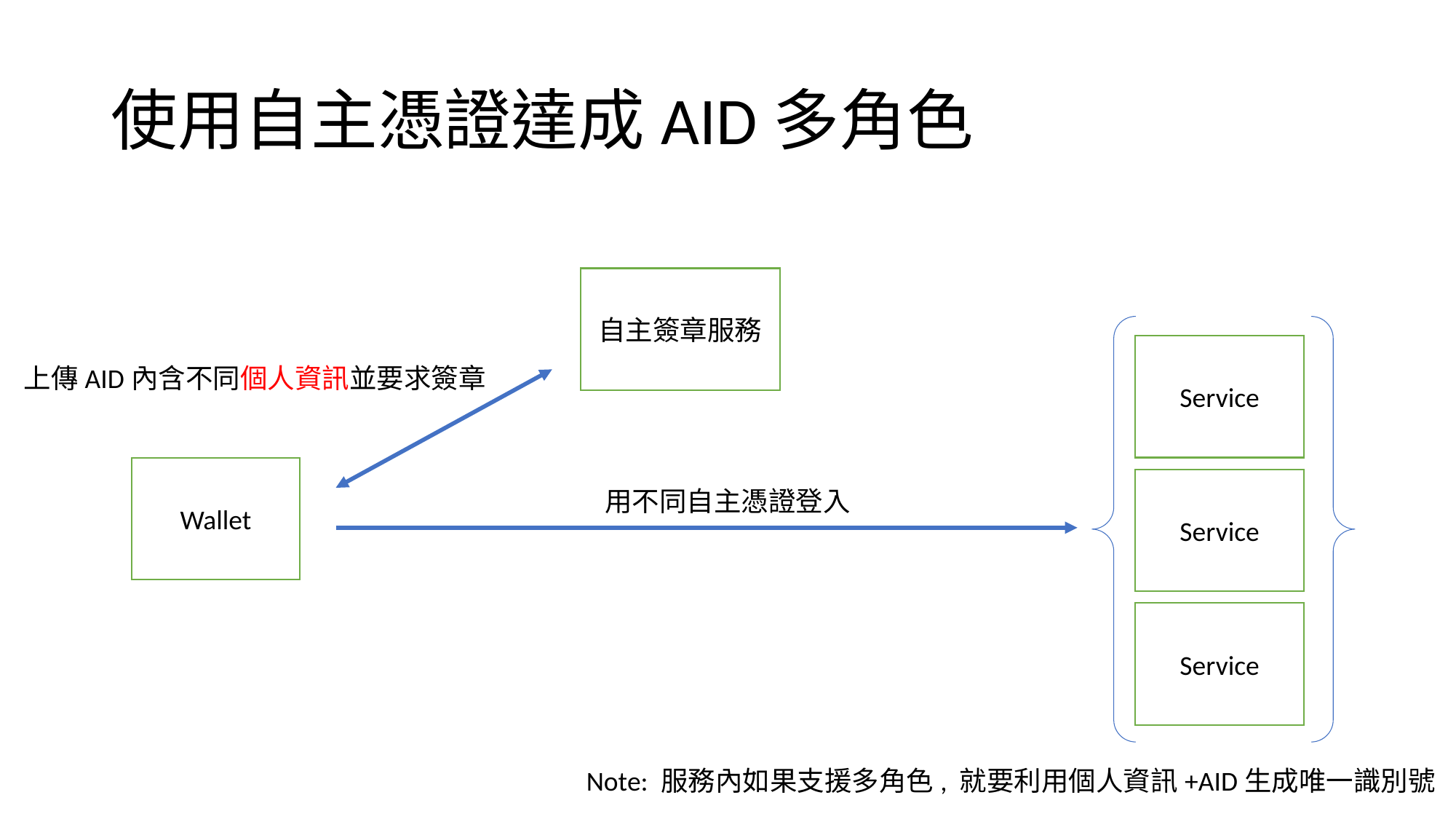

# 使用自主憑證達成AID多角色
自主簽章服務

Service
上傳AID內含不同個人資訊並要求簽章
Wallet
Service
用不同自主憑證登入
Service
Note: 服務內如果支援多角色, 就要利用個人資訊+AID生成唯一識別號